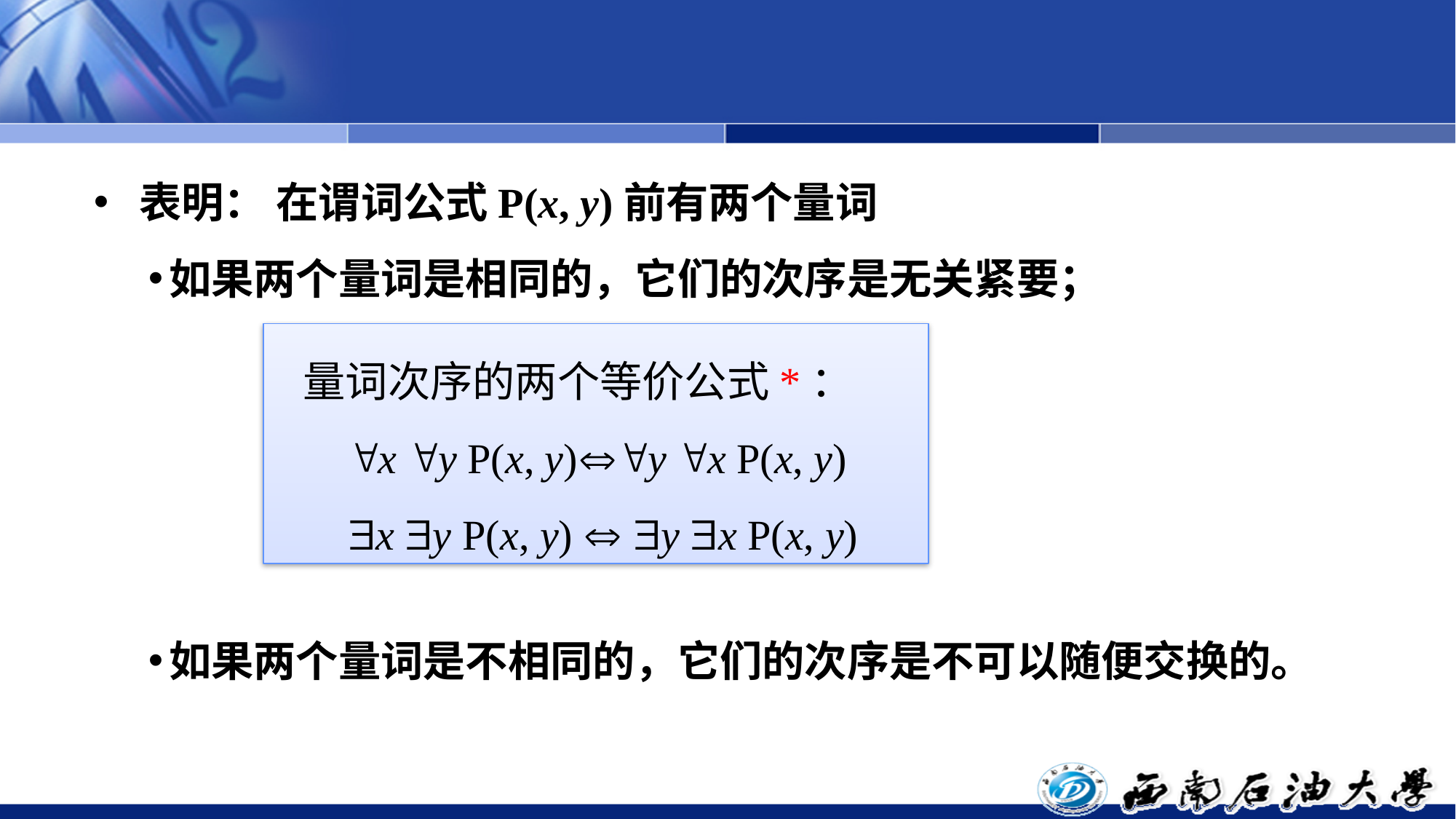

#
 表明： 在谓词公式P(x, y)前有两个量词
如果两个量词是相同的，它们的次序是无关紧要；

如果两个量词是不相同的，它们的次序是不可以随便交换的。
  量词次序的两个等价公式*：
       ∀x ∀y P(x, y)⇔∀y ∀x P(x, y)
       ∃x ∃y P(x, y) ⇔ ∃y ∃x P(x, y)